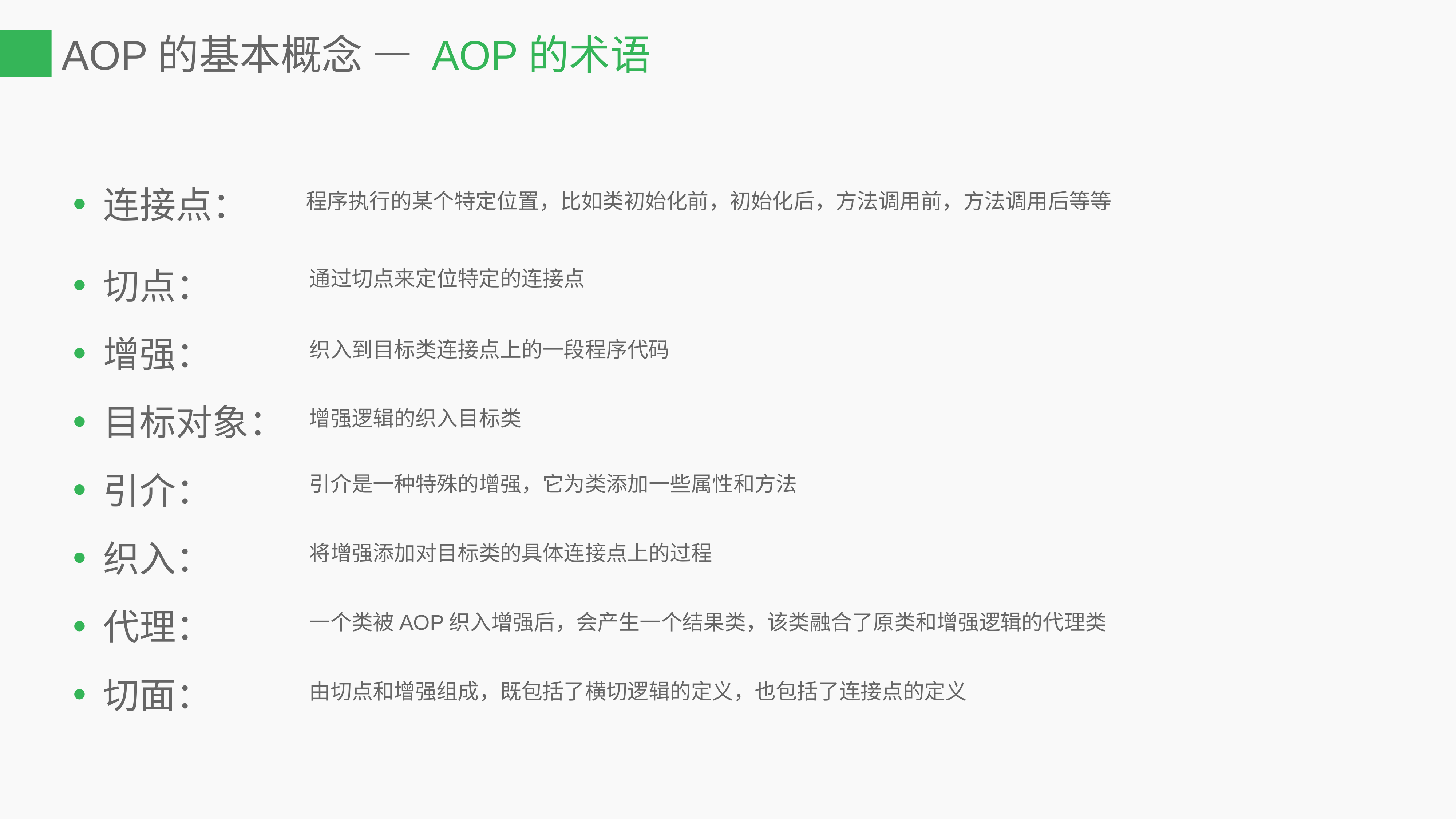

# AOP的基本概念 — AOP的术语
连接点：

程序执行的某个特定位置，比如类初始化前，初始化后，方法调用前，方法调用后等等
切点：
通过切点来定位特定的连接点
增强：
织入到目标类连接点上的一段程序代码
目标对象：
增强逻辑的织入目标类
引介：
引介是一种特殊的增强，它为类添加一些属性和方法
织入：
将增强添加对目标类的具体连接点上的过程
代理：
一个类被AOP织入增强后，会产生一个结果类，该类融合了原类和增强逻辑的代理类
切面：
由切点和增强组成，既包括了横切逻辑的定义，也包括了连接点的定义